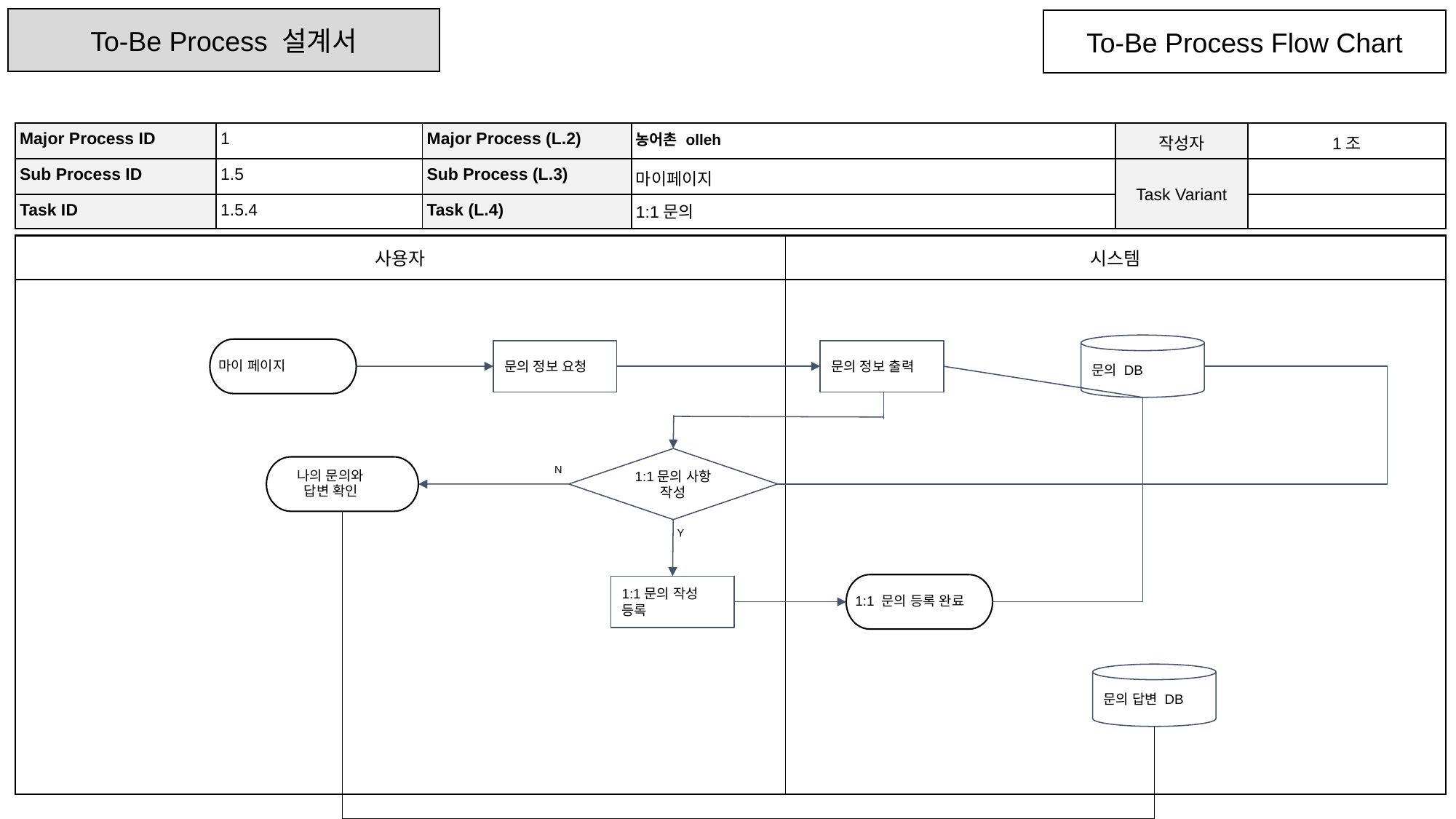

To-Be Process 설계서
To-Be Process Flow Chart
| Major Process ID | 1 | Major Process (L.2) | 농어촌 olleh | 작성자 | 1조 |
| --- | --- | --- | --- | --- | --- |
| Sub Process ID | 1.5 | Sub Process (L.3) | 마이페이지 | Task Variant |  |
| Task ID | 1.5.4 | Task (L.4) | 1:1문의 |  |  |
| 사용자 | 시스템 |
| --- | --- |
|  |  |
문의 DB
마이 페이지
문의 정보 출력
문의 정보 요청
1:1문의 사항 작성
	나의 문의와
	 답변 확인
N
Y
1:1 문의 등록 완료
1:1문의 작성    등록
문의 답변 DB